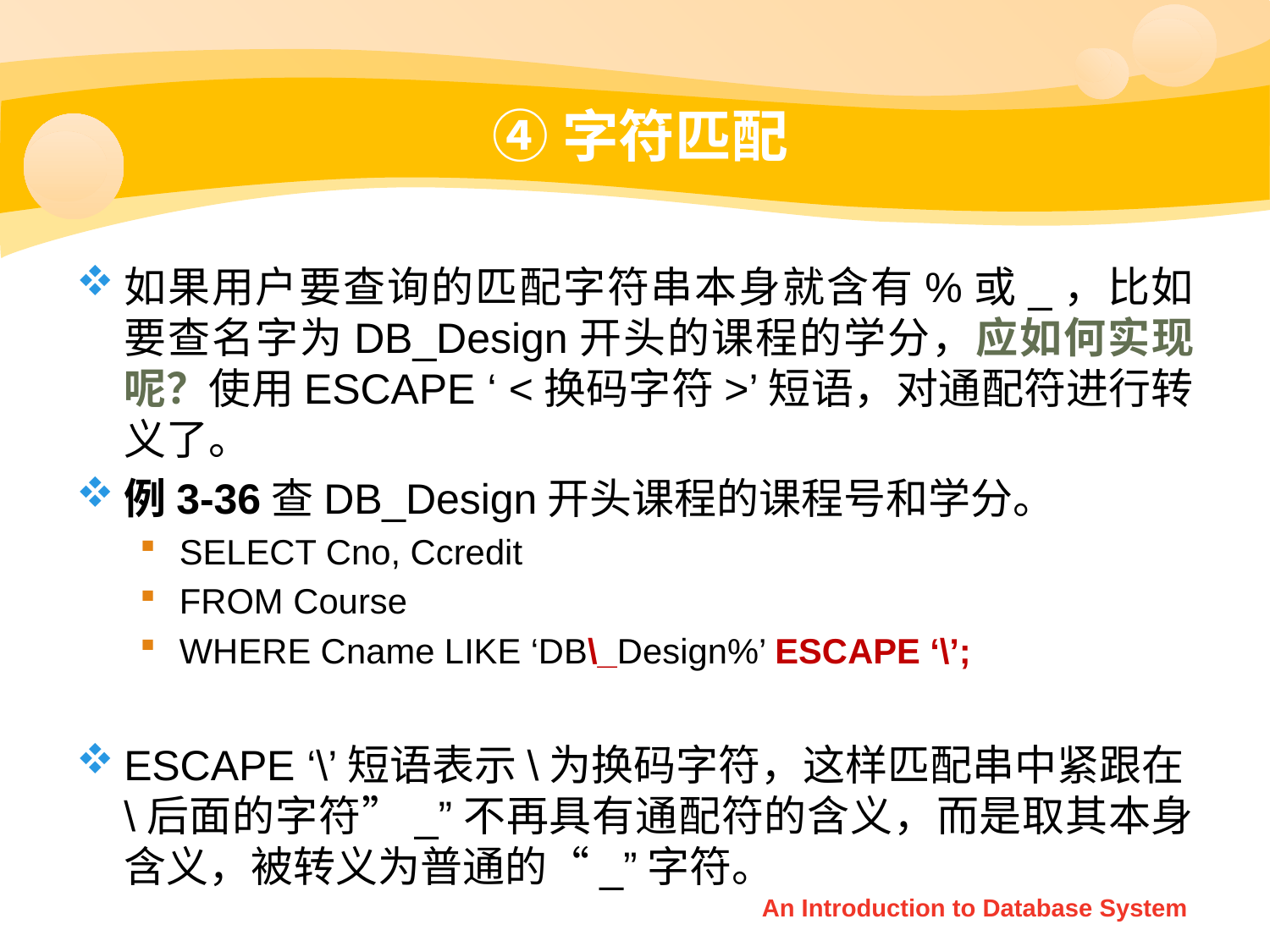

# ④字符匹配
如果用户要查询的匹配字符串本身就含有%或_，比如要查名字为DB_Design开头的课程的学分，应如何实现呢？使用ESCAPE ‘ <换码字符>’短语，对通配符进行转义了。
例3-36查DB_Design开头课程的课程号和学分。
SELECT Cno, Ccredit
FROM Course
WHERE Cname LIKE ‘DB\_Design%’ ESCAPE ‘\’;

ESCAPE ‘\’短语表示\为换码字符，这样匹配串中紧跟在\后面的字符”_”不再具有通配符的含义，而是取其本身含义，被转义为普通的“_”字符。
An Introduction to Database System